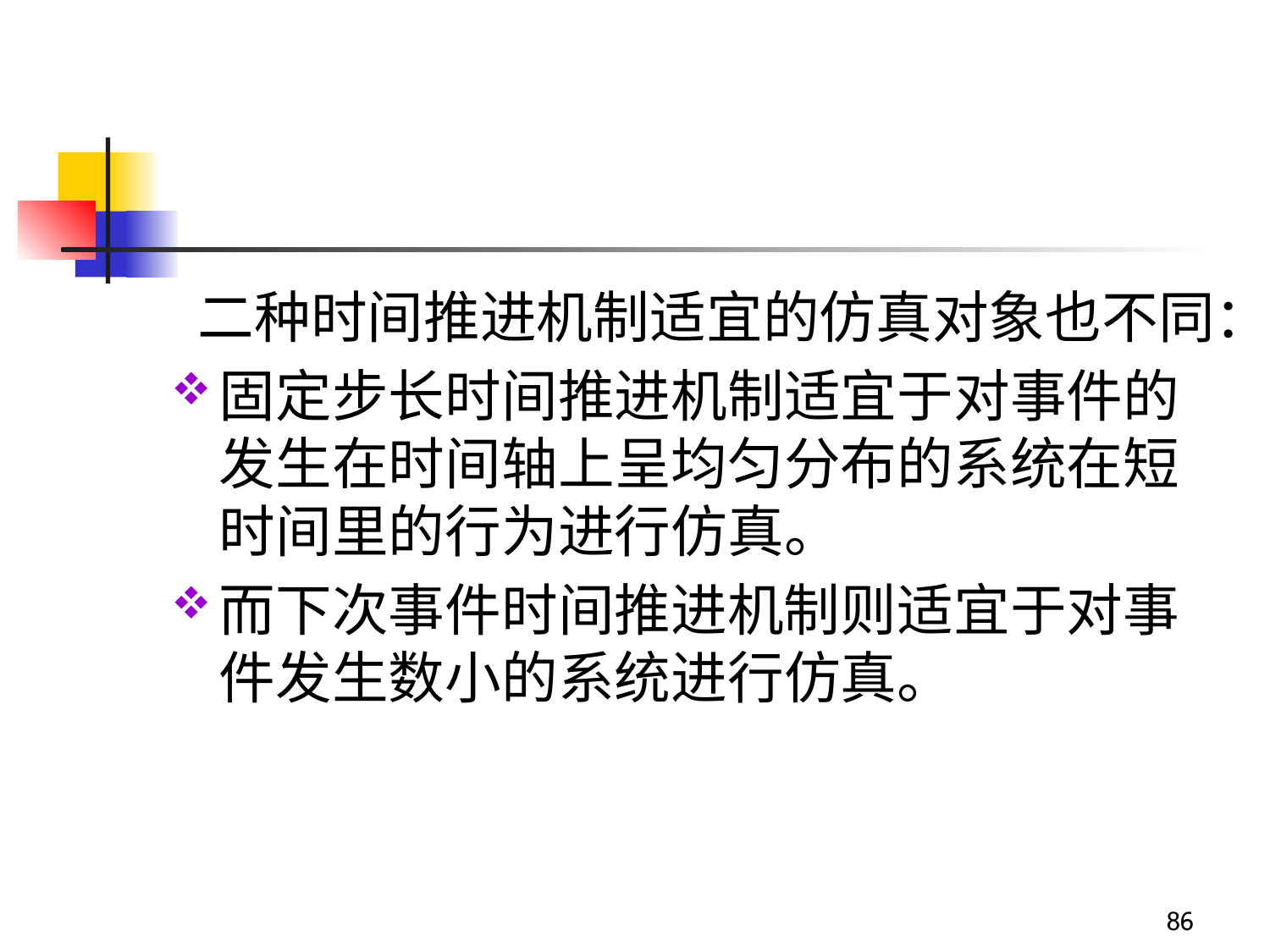

#
 二种时间推进机制适宜的仿真对象也不同：
固定步长时间推进机制适宜于对事件的发生在时间轴上呈均匀分布的系统在短时间里的行为进行仿真。
而下次事件时间推进机制则适宜于对事件发生数小的系统进行仿真。
86